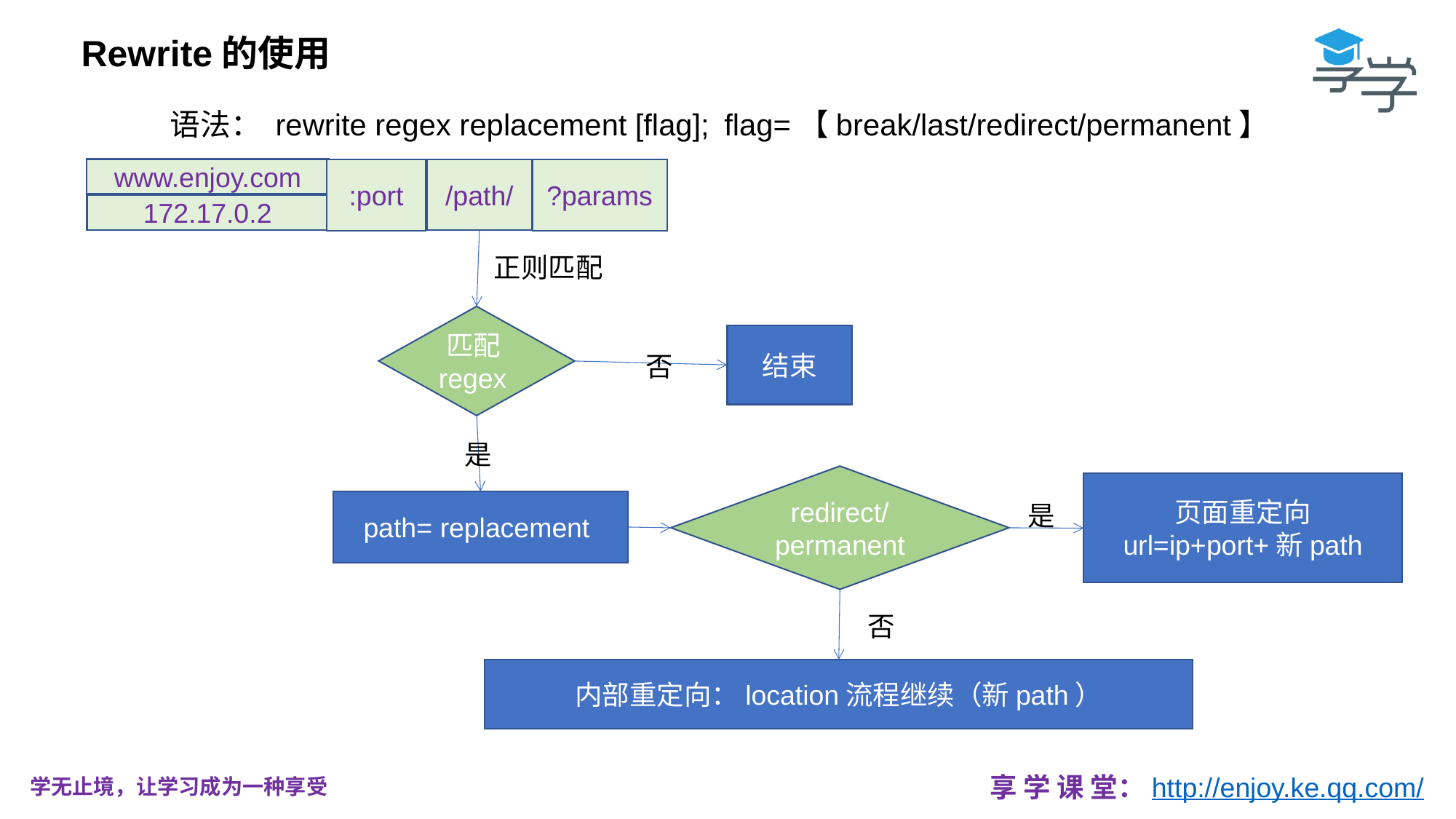

Rewrite的使用
语法： rewrite regex replacement [flag];	 flag=【break/last/redirect/permanent】
:port
?params
www.enjoy.com
/path/
172.17.0.2
正则匹配
匹配regex
结束
否
是
redirect/
permanent
页面重定向
url=ip+port+新path
path= replacement
是
否
内部重定向：location流程继续（新path）